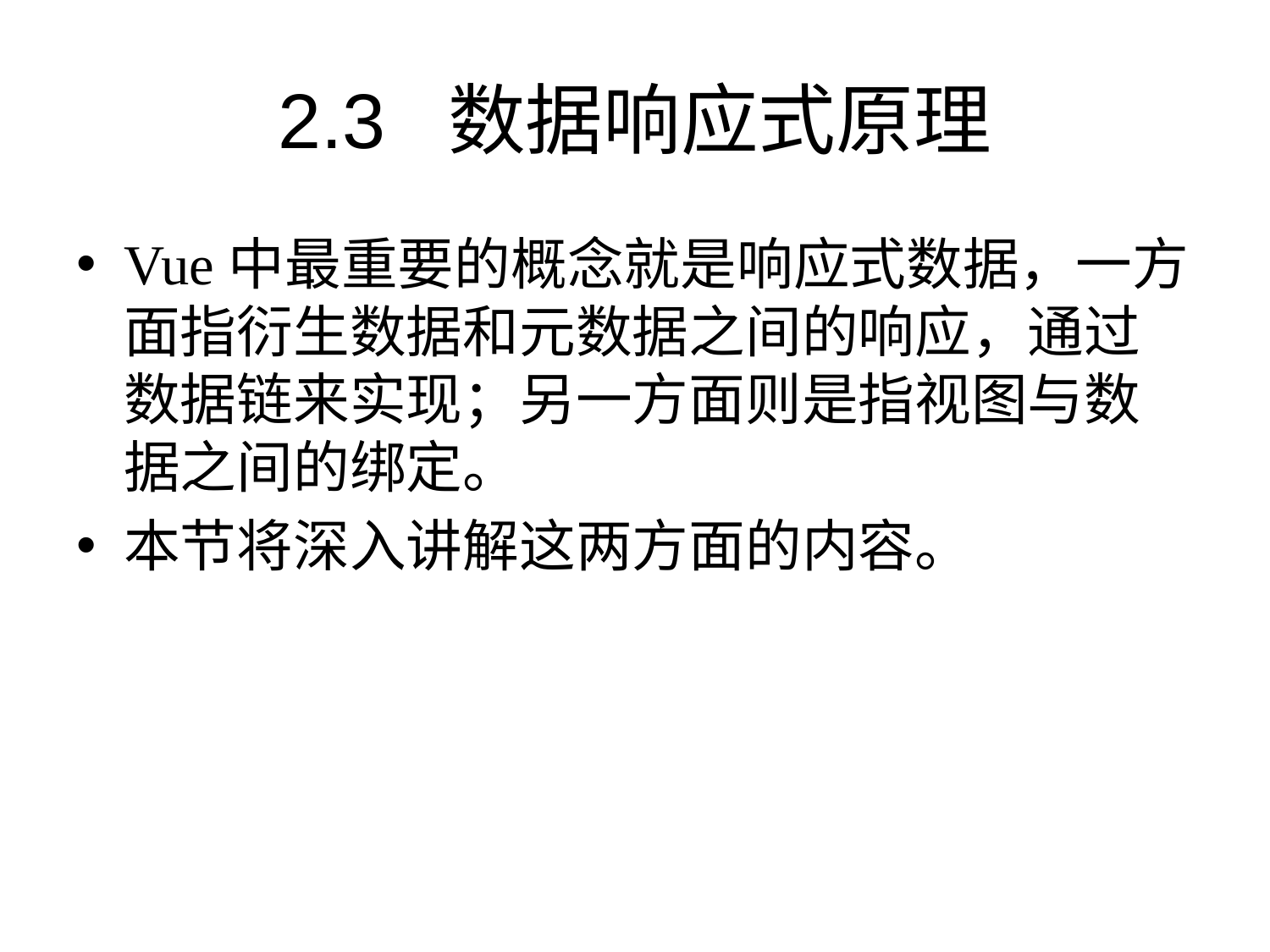

# 2.3  数据响应式原理
Vue中最重要的概念就是响应式数据，一方面指衍生数据和元数据之间的响应，通过数据链来实现；另一方面则是指视图与数据之间的绑定。
本节将深入讲解这两方面的内容。